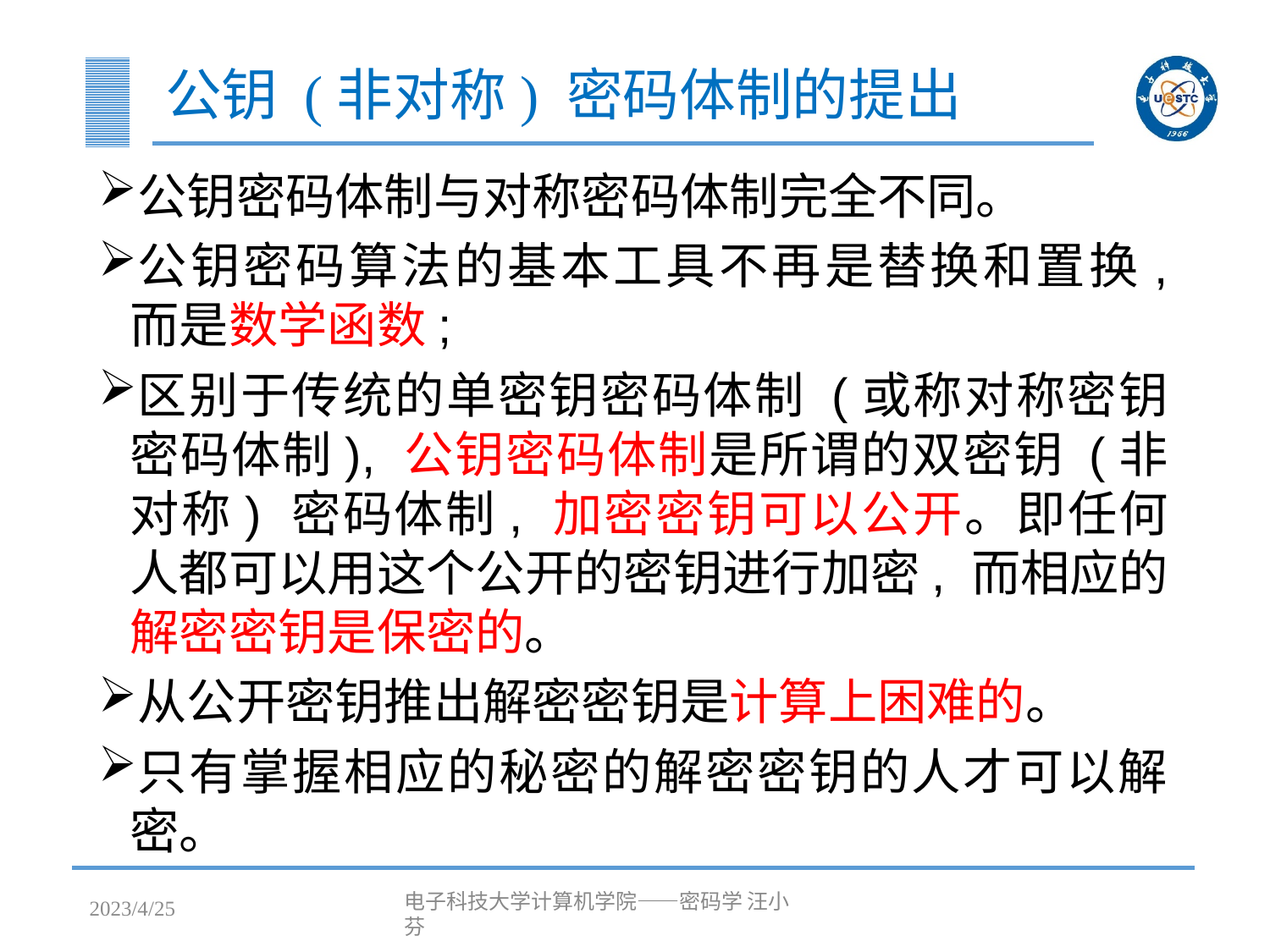

# 公钥 (非对称) 密码体制的提出
公钥密码体制与对称密码体制完全不同。
公钥密码算法的基本工具不再是替换和置换, 而是数学函数;
区别于传统的单密钥密码体制 (或称对称密钥密码体制), 公钥密码体制是所谓的双密钥 (非对称) 密码体制, 加密密钥可以公开。即任何人都可以用这个公开的密钥进行加密, 而相应的解密密钥是保密的。
从公开密钥推出解密密钥是计算上困难的。
只有掌握相应的秘密的解密密钥的人才可以解密。

2023/4/25
电子科技大学计算机学院——密码学 汪小芬